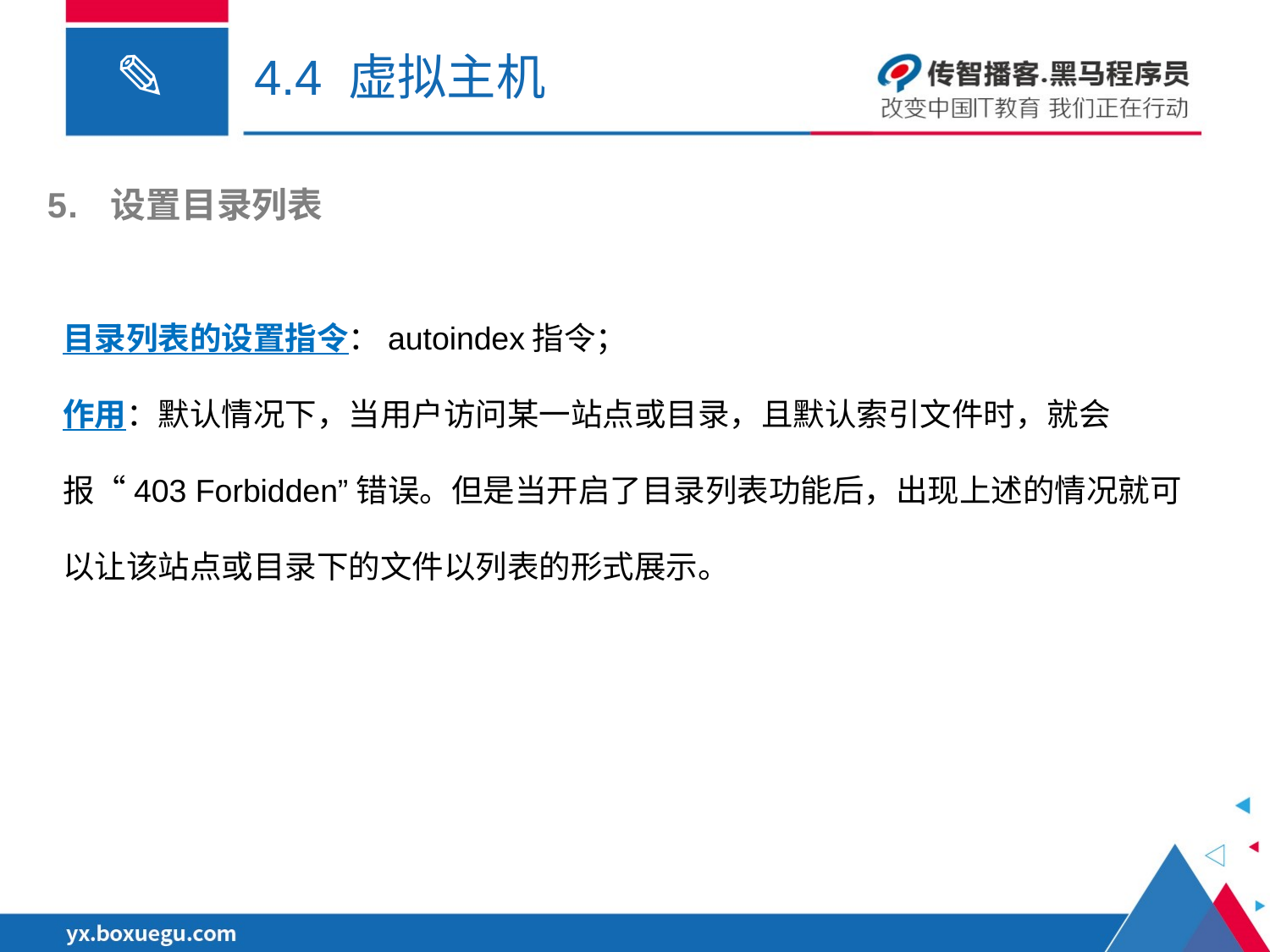

# 4.4 虚拟主机
设置目录列表
目录列表的设置指令：autoindex指令；
作用：默认情况下，当用户访问某一站点或目录，且默认索引文件时，就会报“403 Forbidden”错误。但是当开启了目录列表功能后，出现上述的情况就可以让该站点或目录下的文件以列表的形式展示。